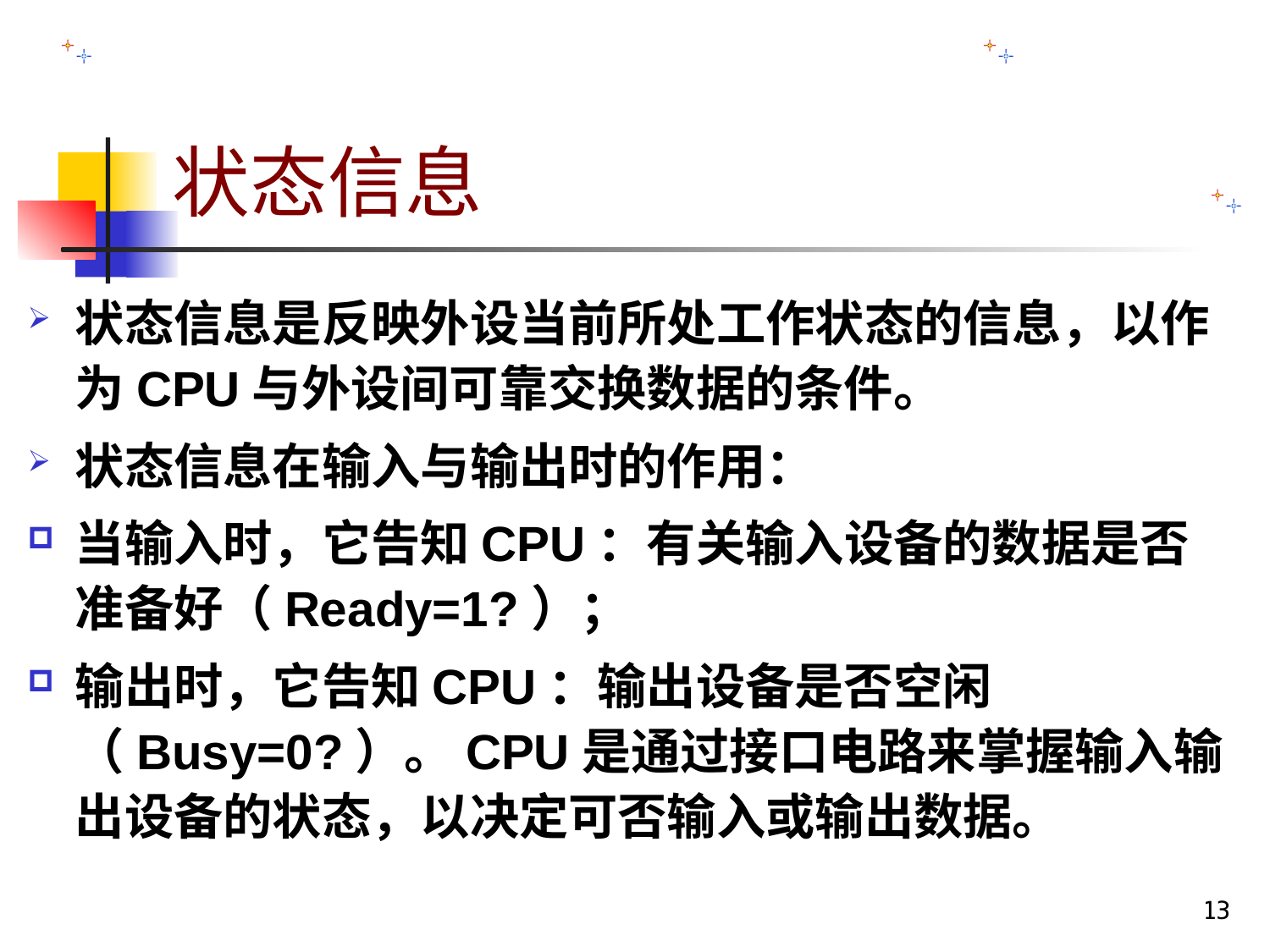

状态信息
状态信息是反映外设当前所处工作状态的信息，以作为CPU与外设间可靠交换数据的条件。
状态信息在输入与输出时的作用：
当输入时，它告知CPU：有关输入设备的数据是否准备好（Ready=1?）；
输出时，它告知CPU：输出设备是否空闲（Busy=0?）。CPU是通过接口电路来掌握输入输出设备的状态，以决定可否输入或输出数据。
13